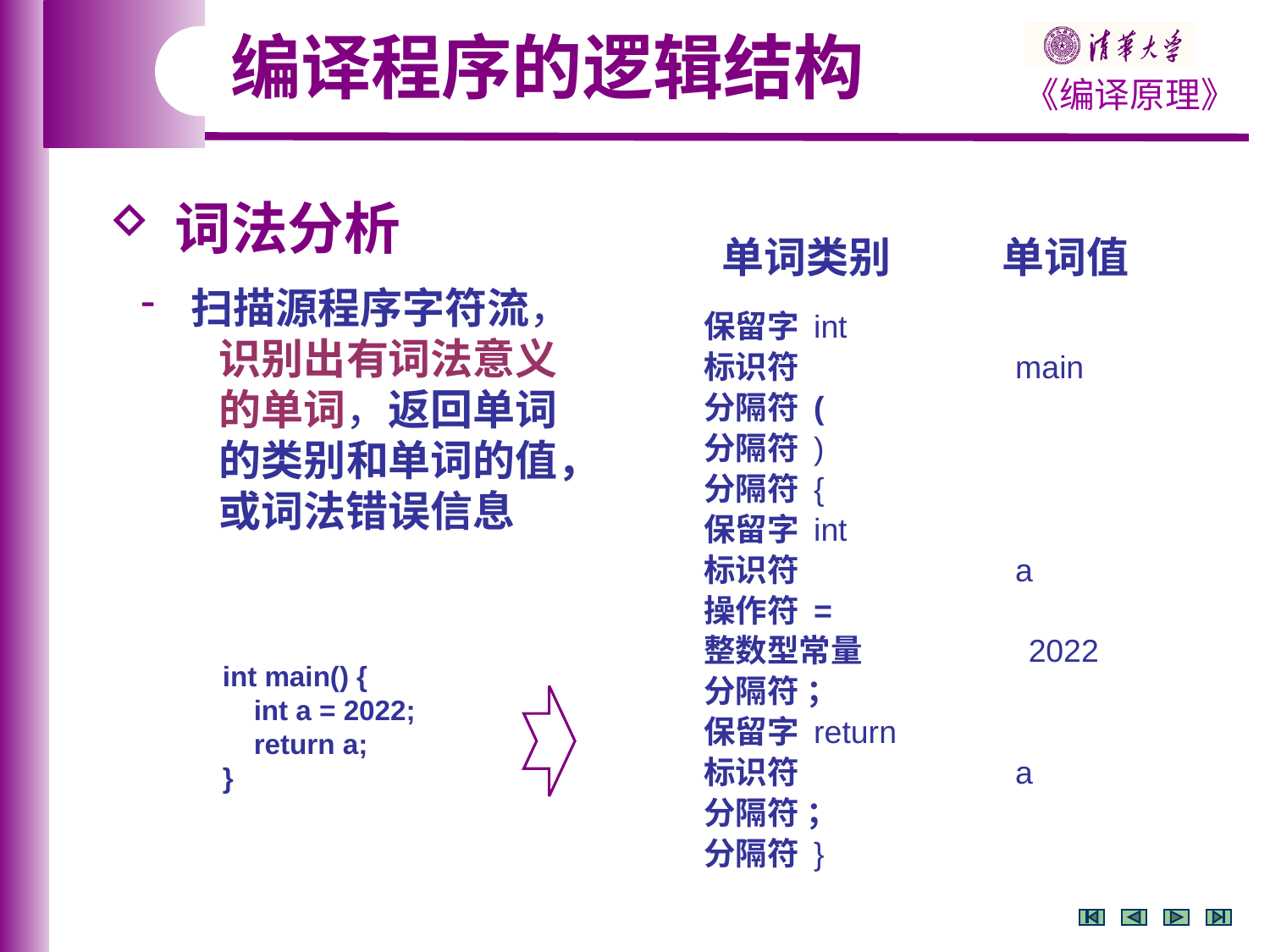

编译程序的逻辑结构
 词法分析

 扫描源程序字符流，
    识别出有词法意义
    的单词，返回单词
    的类别和单词的值，
    或词法错误信息
   单词类别	  单词值

 保留字 int
 标识符                             main
 分隔符 (
 分隔符 )
 分隔符 {
 保留字 int
 标识符                             a
 操作符 =
 整数型常量                      2022
 分隔符 ；
 保留字 return
 标识符                             a
 分隔符 ；
 分隔符 }
int main() {
    int a = 2022;
    return a;
}